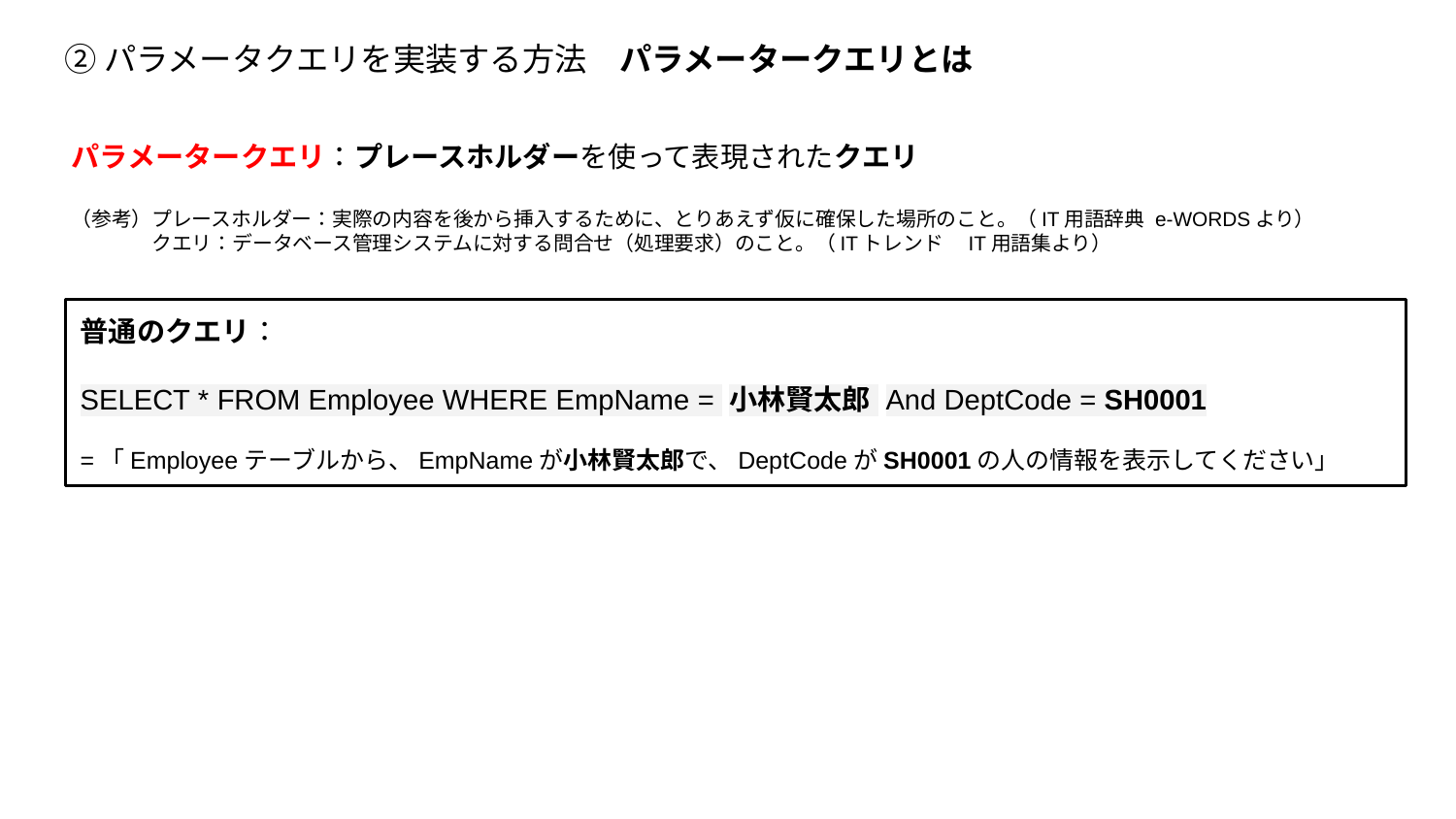

# ②パラメータクエリを実装する方法　パラメータークエリとは
パラメータークエリ：プレースホルダーを使って表現されたクエリ

（参考）プレースホルダー：実際の内容を後から挿入するために、とりあえず仮に確保した場所のこと。（IT用語辞典 e-WORDSより）
　　　　クエリ：データベース管理システムに対する問合せ（処理要求）のこと。（ITトレンド　IT用語集より）

普通のクエリ：

SELECT * FROM Employee WHERE EmpName = 小林賢太郎 And DeptCode = SH0001

=「Employeeテーブルから、EmpNameが小林賢太郎で、DeptCodeがSH0001の人の情報を表示してください」